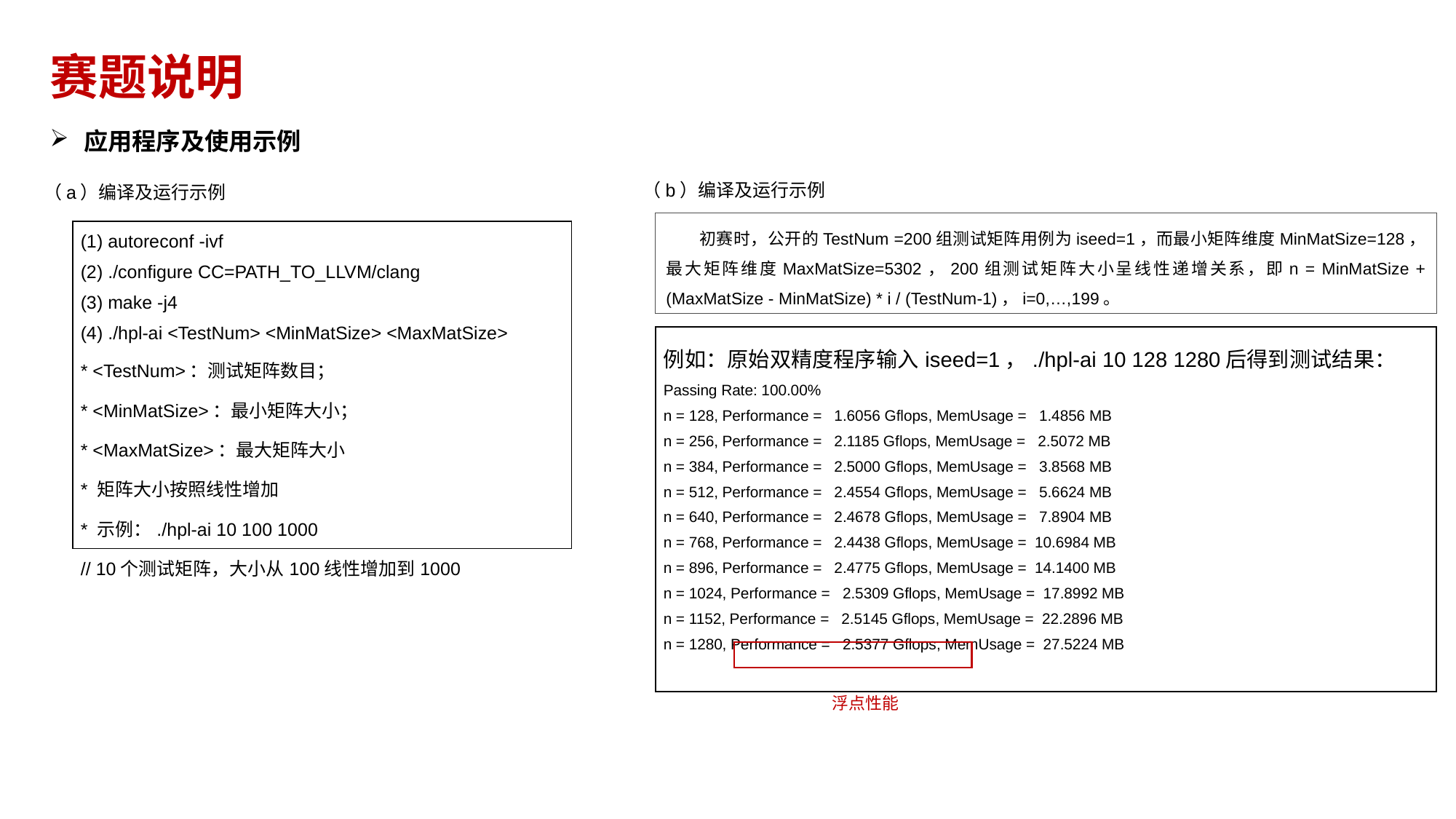

赛题说明
应用程序及使用示例
（b）编译及运行示例
（a）编译及运行示例
       初赛时，公开的TestNum =200组测试矩阵用例为iseed=1，而最小矩阵维度MinMatSize=128，最大矩阵维度MaxMatSize=5302，200组测试矩阵大小呈线性递增关系，即n = MinMatSize + (MaxMatSize - MinMatSize) * i / (TestNum-1)，i=0,…,199。
| (1) autoreconf -ivf (2) ./configure CC=PATH\_TO\_LLVM/clang (3) make -j4 (4) ./hpl-ai <TestNum> <MinMatSize> <MaxMatSize> \* <TestNum>：测试矩阵数目； \* <MinMatSize>：最小矩阵大小； \* <MaxMatSize>：最大矩阵大小 \* 矩阵大小按照线性增加 \* 示例：./hpl-ai 10 100 1000 // 10个测试矩阵，大小从100线性增加到1000 |
| --- |
| 例如：原始双精度程序输入iseed=1，./hpl-ai 10 128 1280后得到测试结果： Passing Rate: 100.00% n = 128, Performance = 1.6056 Gflops, MemUsage = 1.4856 MB n = 256, Performance = 2.1185 Gflops, MemUsage = 2.5072 MB n = 384, Performance = 2.5000 Gflops, MemUsage = 3.8568 MB n = 512, Performance = 2.4554 Gflops, MemUsage = 5.6624 MB n = 640, Performance = 2.4678 Gflops, MemUsage = 7.8904 MB n = 768, Performance = 2.4438 Gflops, MemUsage = 10.6984 MB n = 896, Performance = 2.4775 Gflops, MemUsage = 14.1400 MB n = 1024, Performance = 2.5309 Gflops, MemUsage = 17.8992 MB n = 1152, Performance = 2.5145 Gflops, MemUsage = 22.2896 MB n = 1280, Performance = 2.5377 Gflops, MemUsage = 27.5224 MB |
| --- |

浮点性能